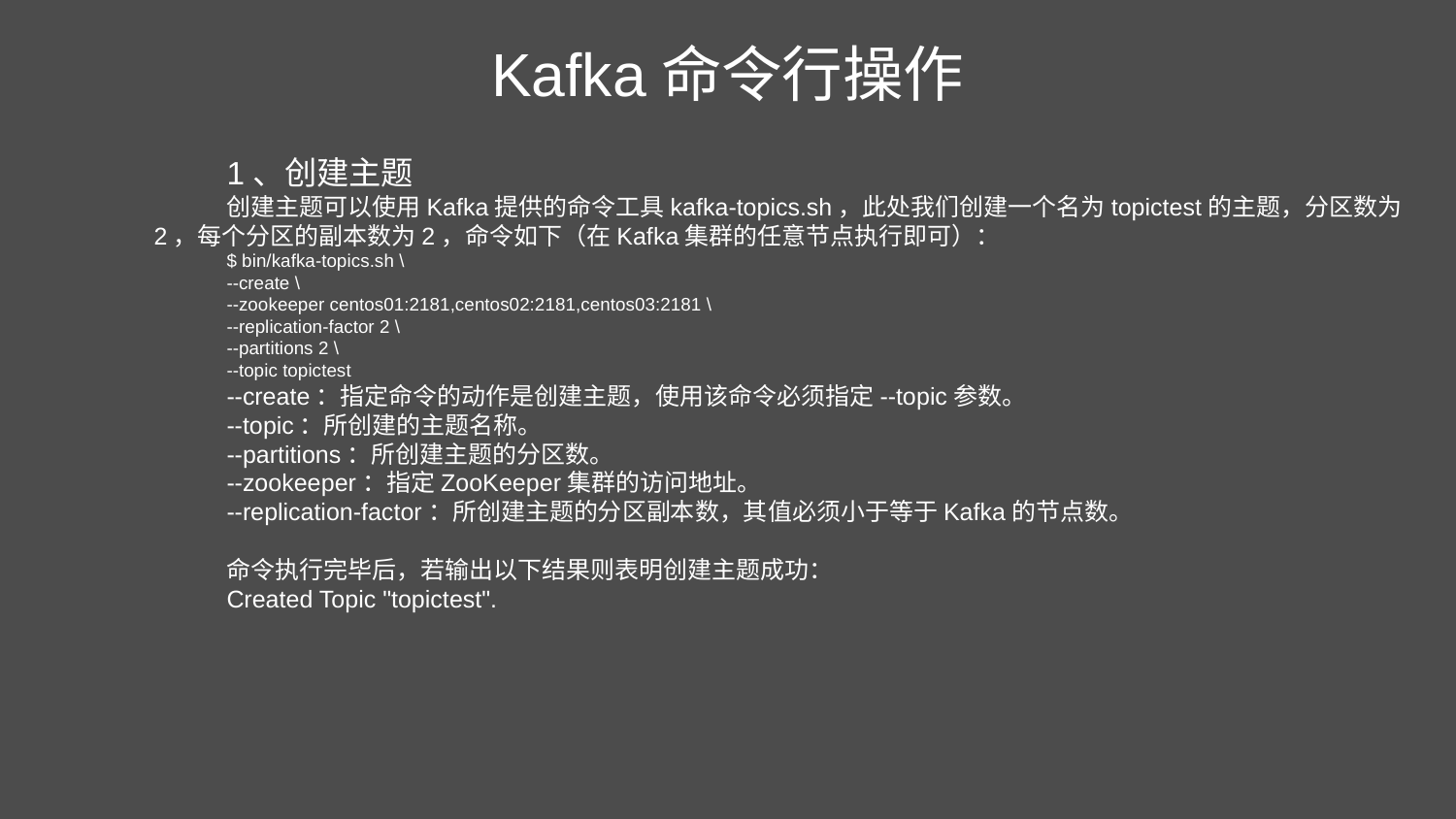

Kafka命令行操作

1、创建主题
创建主题可以使用Kafka提供的命令工具kafka-topics.sh，此处我们创建一个名为topictest的主题，分区数为2，每个分区的副本数为2，命令如下（在Kafka集群的任意节点执行即可）：
$ bin/kafka-topics.sh \
--create \
--zookeeper centos01:2181,centos02:2181,centos03:2181 \
--replication-factor 2 \
--partitions 2 \
--topic topictest
--create：指定命令的动作是创建主题，使用该命令必须指定--topic参数。
--topic：所创建的主题名称。
--partitions：所创建主题的分区数。
--zookeeper：指定ZooKeeper集群的访问地址。
--replication-factor：所创建主题的分区副本数，其值必须小于等于Kafka的节点数。

命令执行完毕后，若输出以下结果则表明创建主题成功：
Created Topic "topictest".